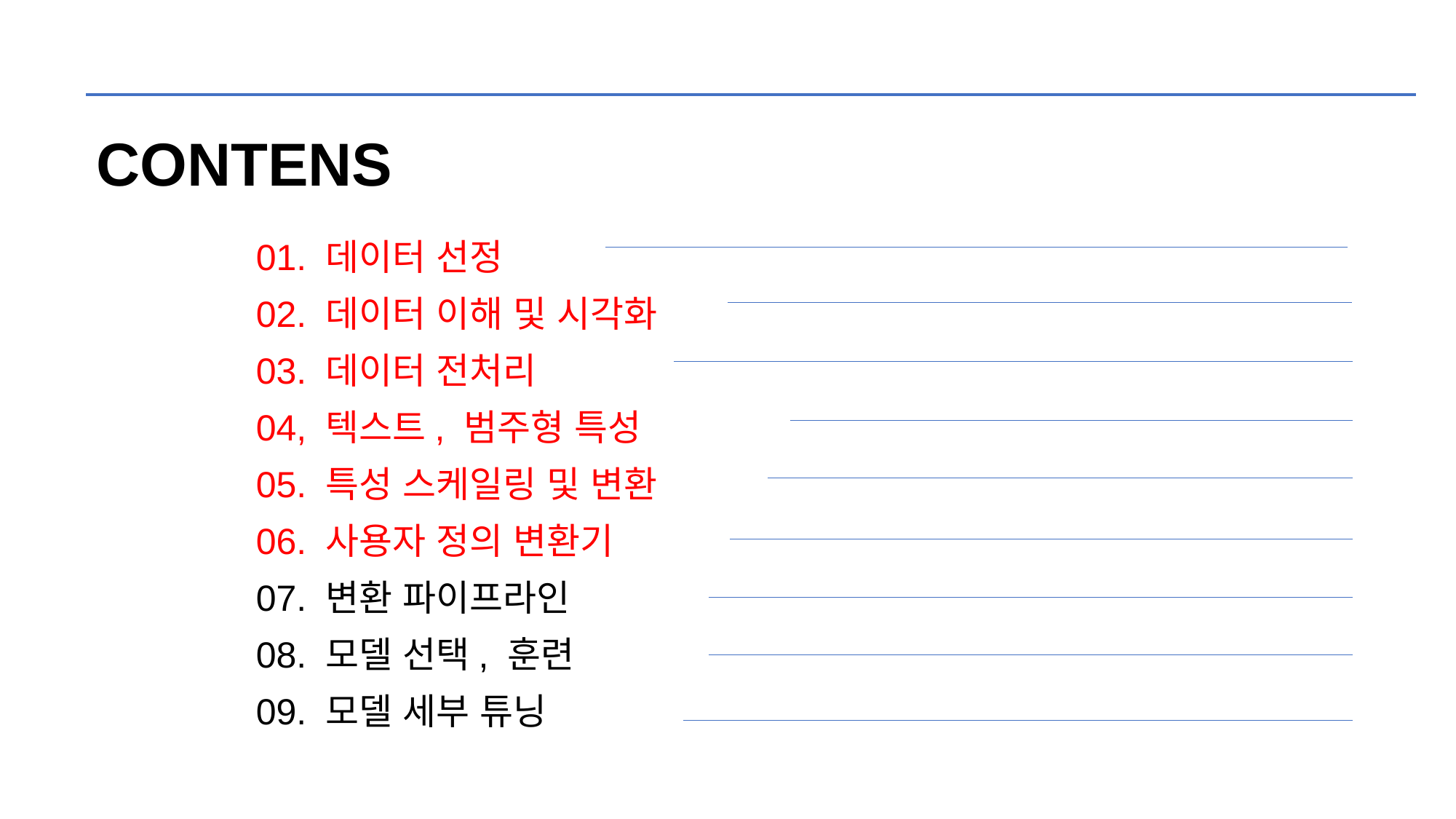

CONTENS
01. 데이터 선정
02. 데이터 이해 및 시각화
03. 데이터 전처리
04, 텍스트, 범주형 특성
05. 특성 스케일링 및 변환
06. 사용자 정의 변환기
07. 변환 파이프라인
08. 모델 선택, 훈련
09. 모델 세부 튜닝